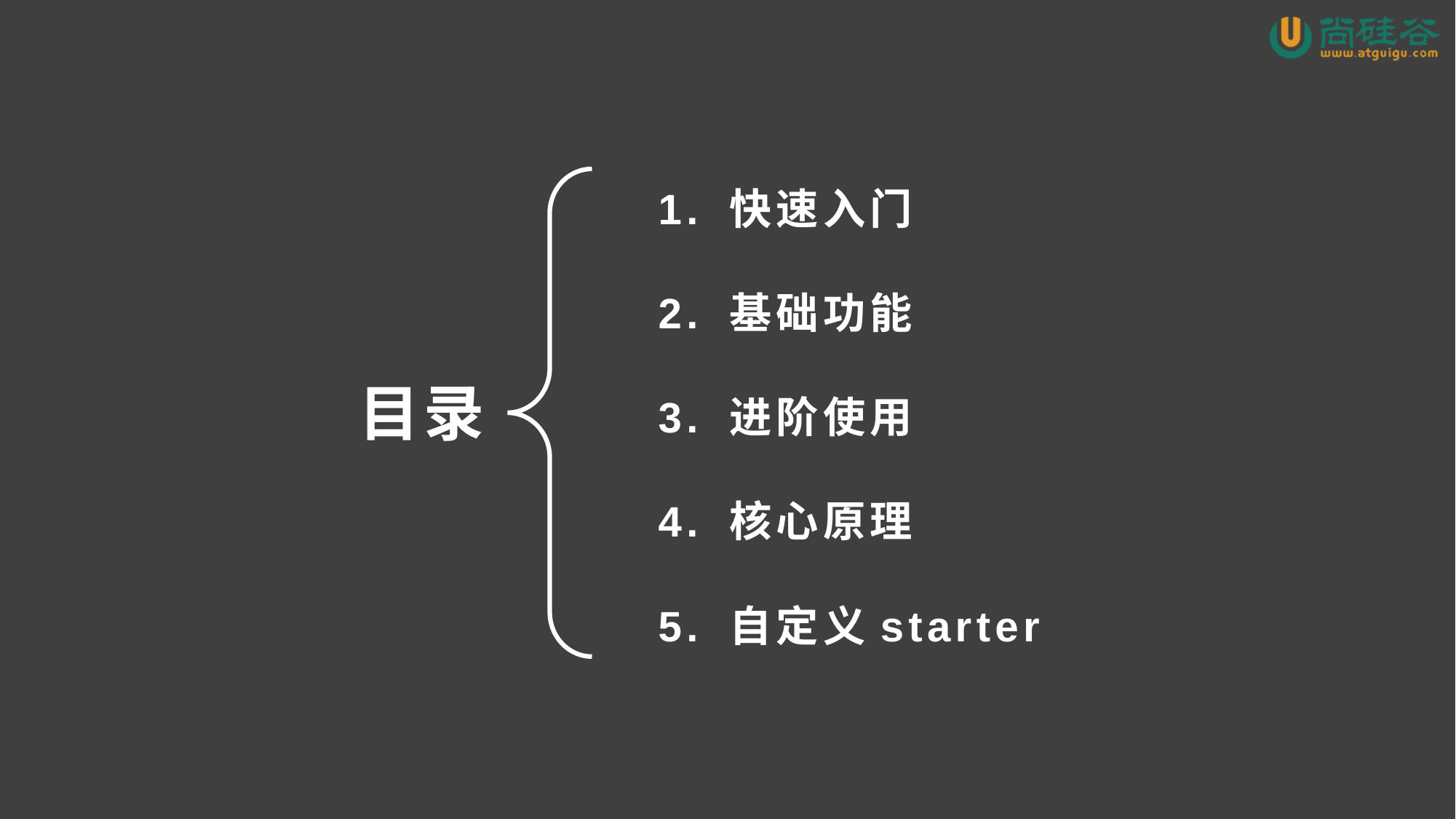

1. 快速入门

目录
2. 基础功能
3. 进阶使用
4. 核心原理
5. 自定义starter